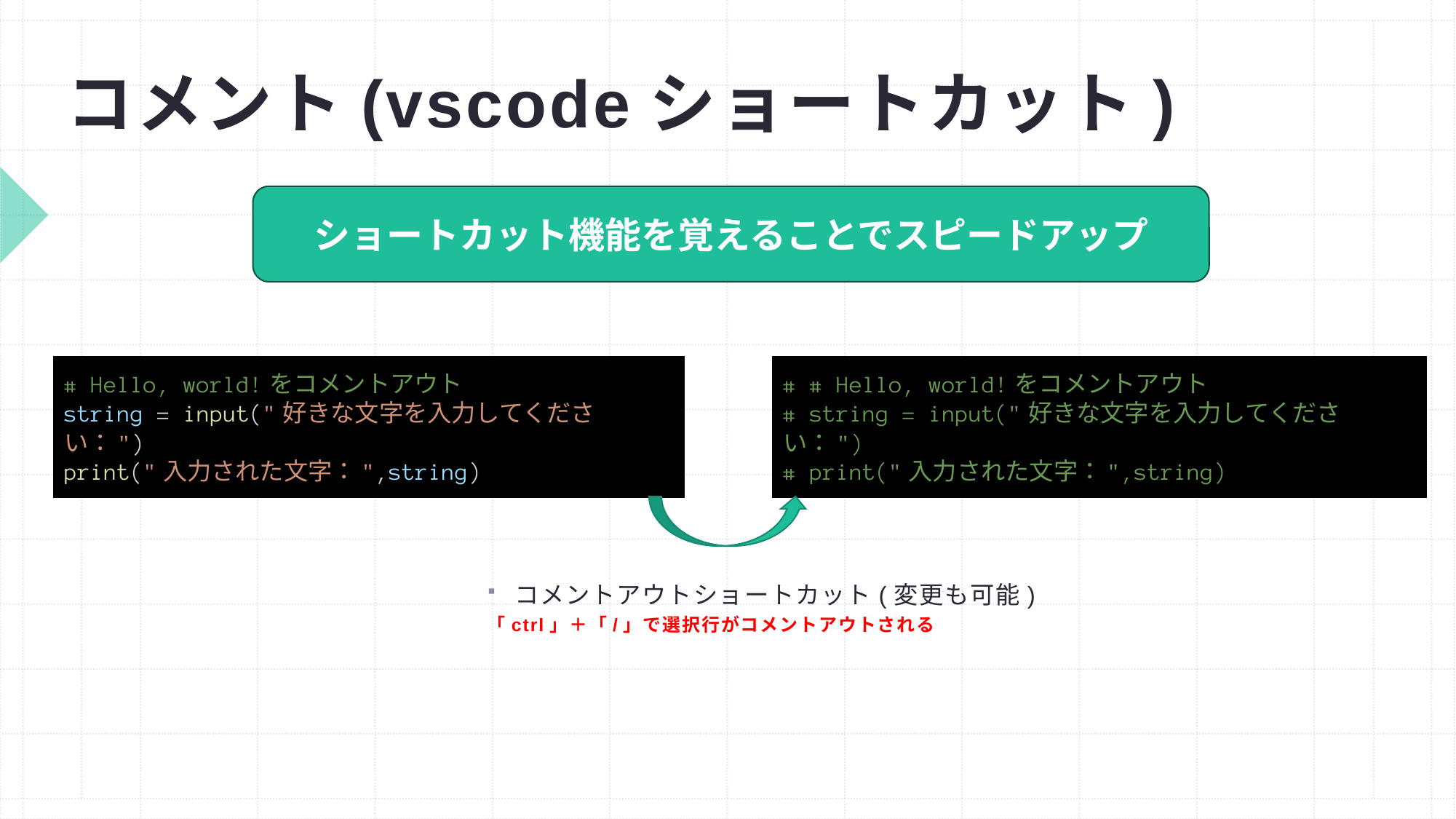

# コメント(vscodeショートカット)
ショートカット機能を覚えることでスピードアップ
# # Hello, world!をコメントアウト
# string = input("好きな文字を入力してください：")
# print("入力された文字：",string)
# Hello, world!をコメントアウト
string = input("好きな文字を入力してください：")
print("入力された文字：",string)

コメントアウトショートカット(変更も可能)
「ctrl」＋「/」で選択行がコメントアウトされる